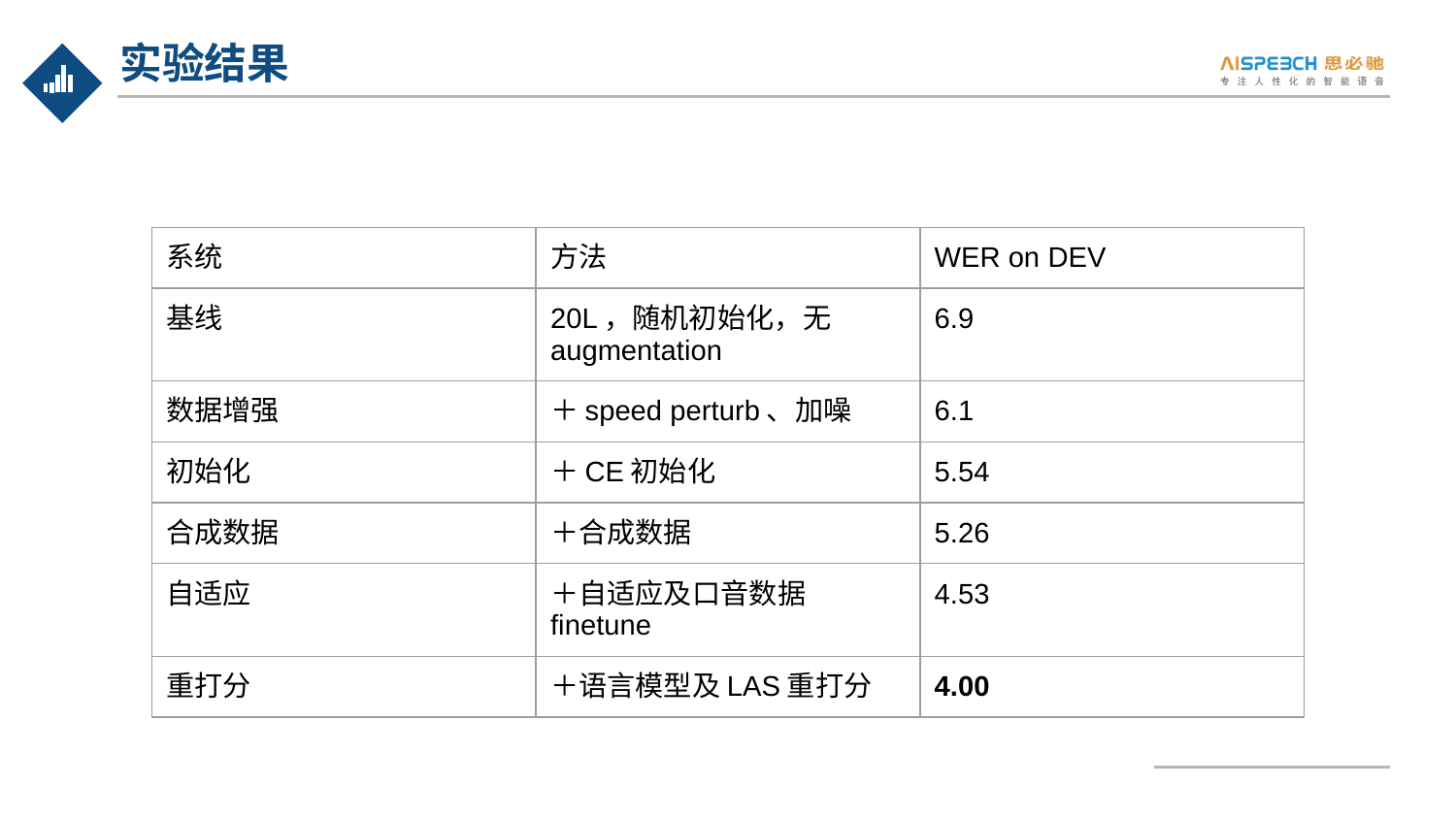

实验结果

| 系统 | 方法 | WER on DEV |
| --- | --- | --- |
| 基线 | 20L，随机初始化，无augmentation | 6.9 |
| 数据增强 | ＋speed perturb、加噪 | 6.1 |
| 初始化 | ＋CE初始化 | 5.54 |
| 合成数据 | ＋合成数据 | 5.26 |
| 自适应 | ＋自适应及口音数据finetune | 4.53 |
| 重打分 | ＋语言模型及LAS重打分 | 4.00 |